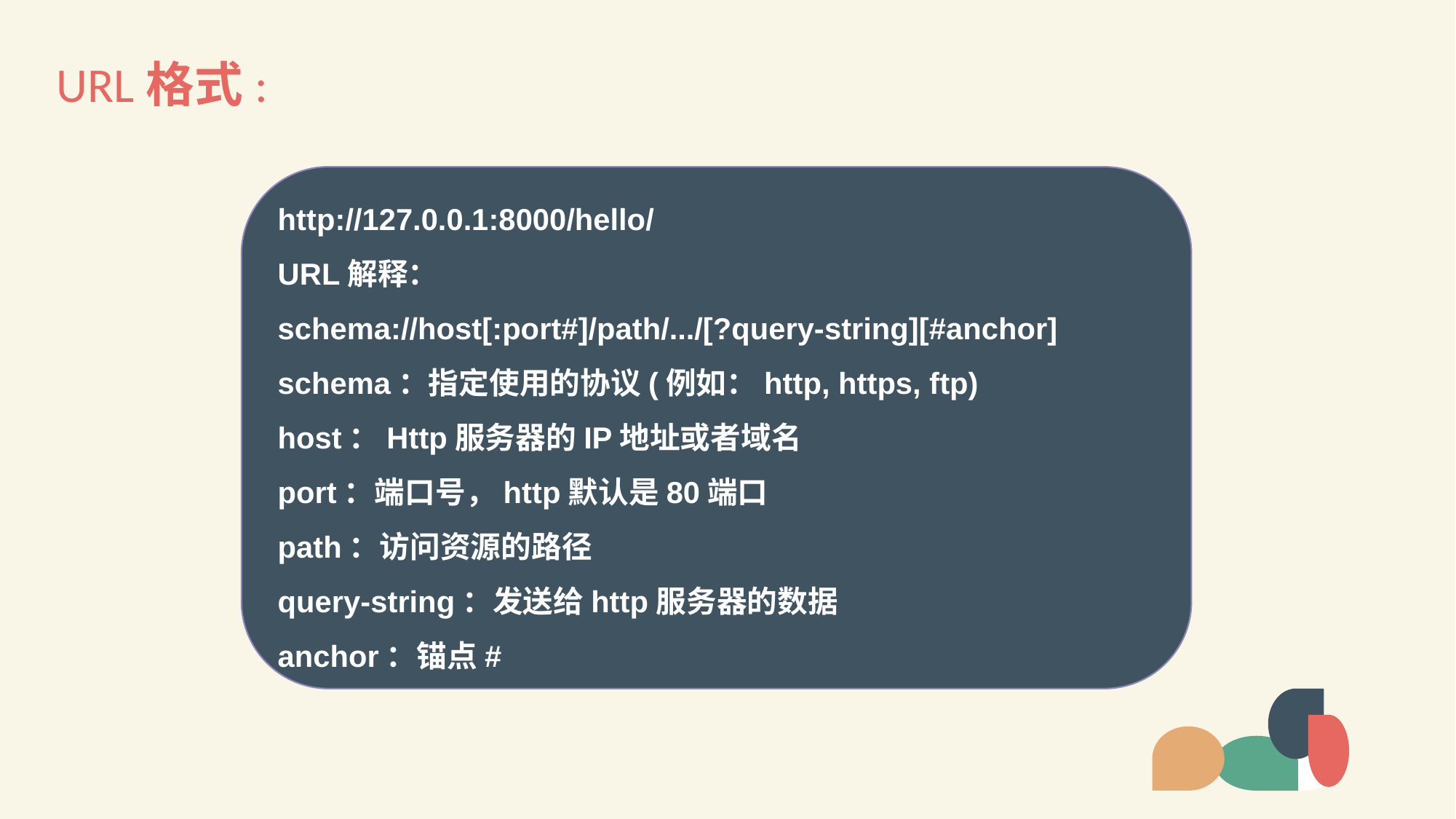

# URL格式:
http://127.0.0.1:8000/hello/
URL解释：
schema://host[:port#]/path/.../[?query-string][#anchor]
schema：指定使用的协议(例如：http, https, ftp)
host：Http服务器的IP地址或者域名
port：端口号，http默认是80端口
path：访问资源的路径
query-string：发送给http服务器的数据
anchor：锚点#

LOREM